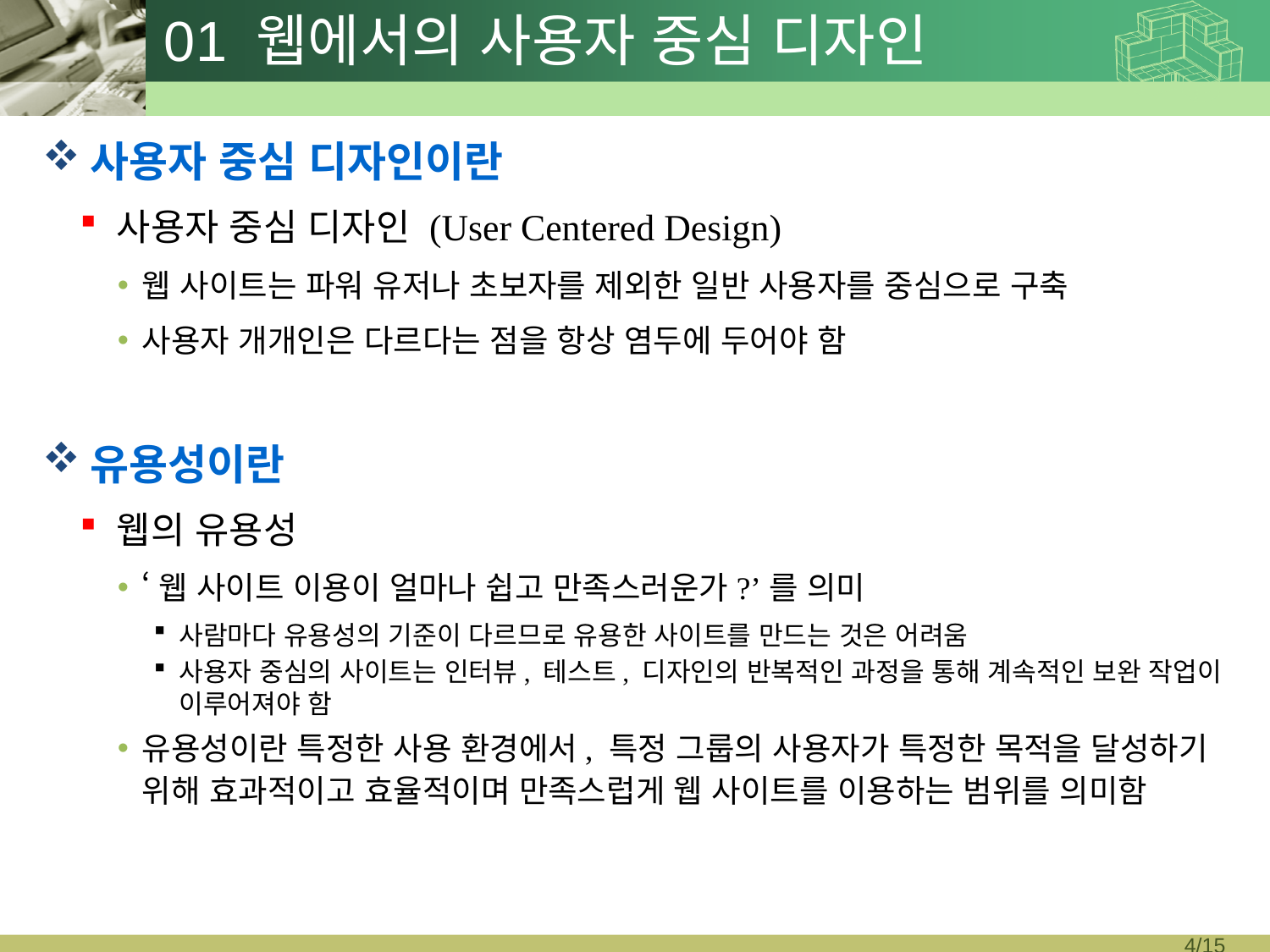

# 01 웹에서의 사용자 중심 디자인
사용자 중심 디자인이란
사용자 중심 디자인 (User Centered Design)
웹 사이트는 파워 유저나 초보자를 제외한 일반 사용자를 중심으로 구축
사용자 개개인은 다르다는 점을 항상 염두에 두어야 함

유용성이란
웹의 유용성
‘웹 사이트 이용이 얼마나 쉽고 만족스러운가?’를 의미
사람마다 유용성의 기준이 다르므로 유용한 사이트를 만드는 것은 어려움
사용자 중심의 사이트는 인터뷰, 테스트, 디자인의 반복적인 과정을 통해 계속적인 보완 작업이 이루어져야 함
유용성이란 특정한 사용 환경에서, 특정 그룹의 사용자가 특정한 목적을 달성하기 위해 효과적이고 효율적이며 만족스럽게 웹 사이트를 이용하는 범위를 의미함